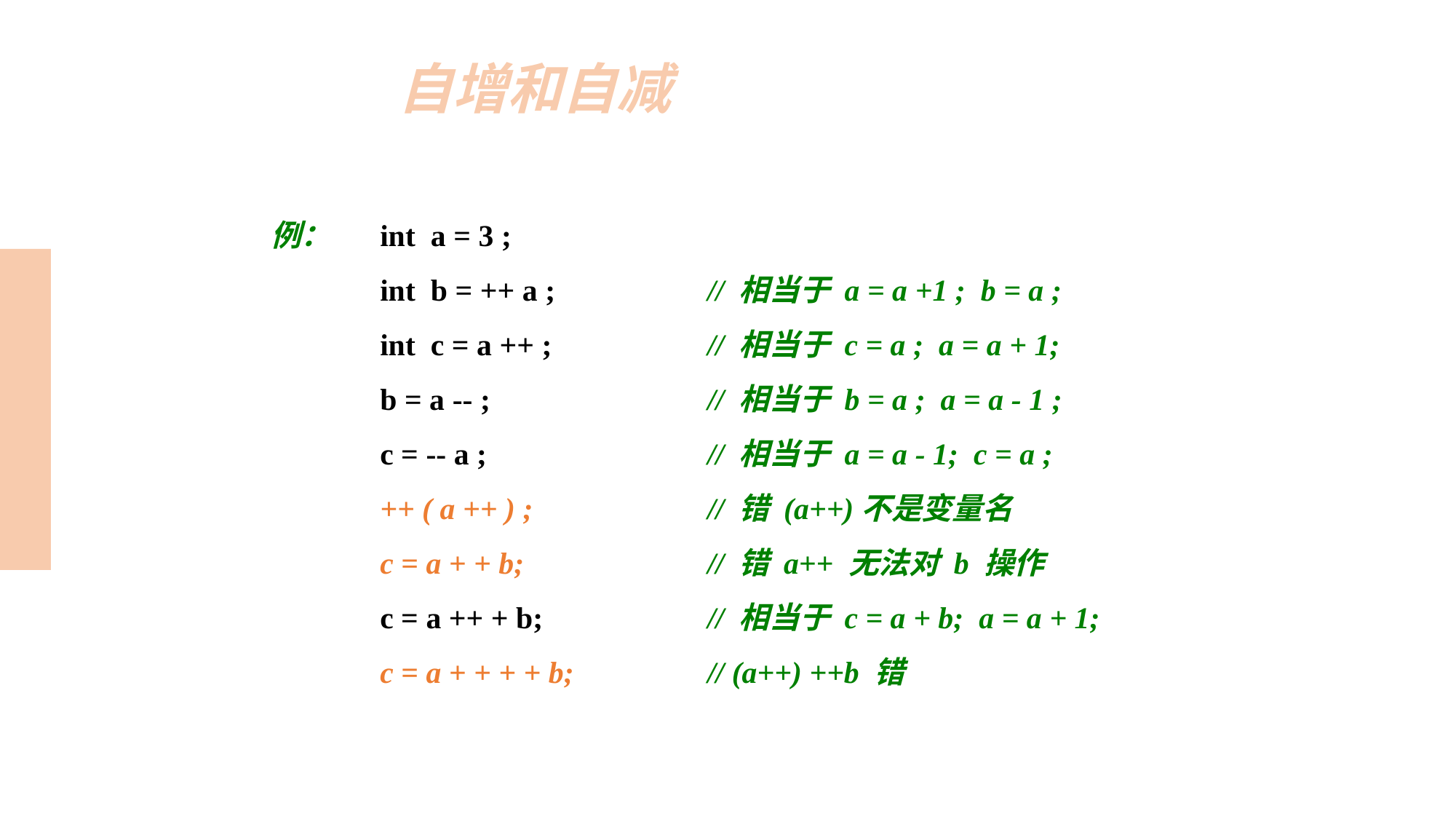

自增和自减

例：	int  a = 3 ;
	int  b = ++ a ;		// 相当于 a = a +1 ;  b = a ;
	int  c = a ++ ;		// 相当于 c = a ;  a = a + 1;
	b = a -- ;		// 相当于 b = a ;  a = a - 1 ;
	c = -- a ;			// 相当于 a = a - 1;  c = a ;
	++ ( a ++ ) ;		// 错 (a++)不是变量名
	c = a + + b;		// 错 a++ 无法对 b 操作
	c = a ++ + b;		// 相当于 c = a + b;  a = a + 1;
	c = a + + + + b;		// (a++) ++b 错